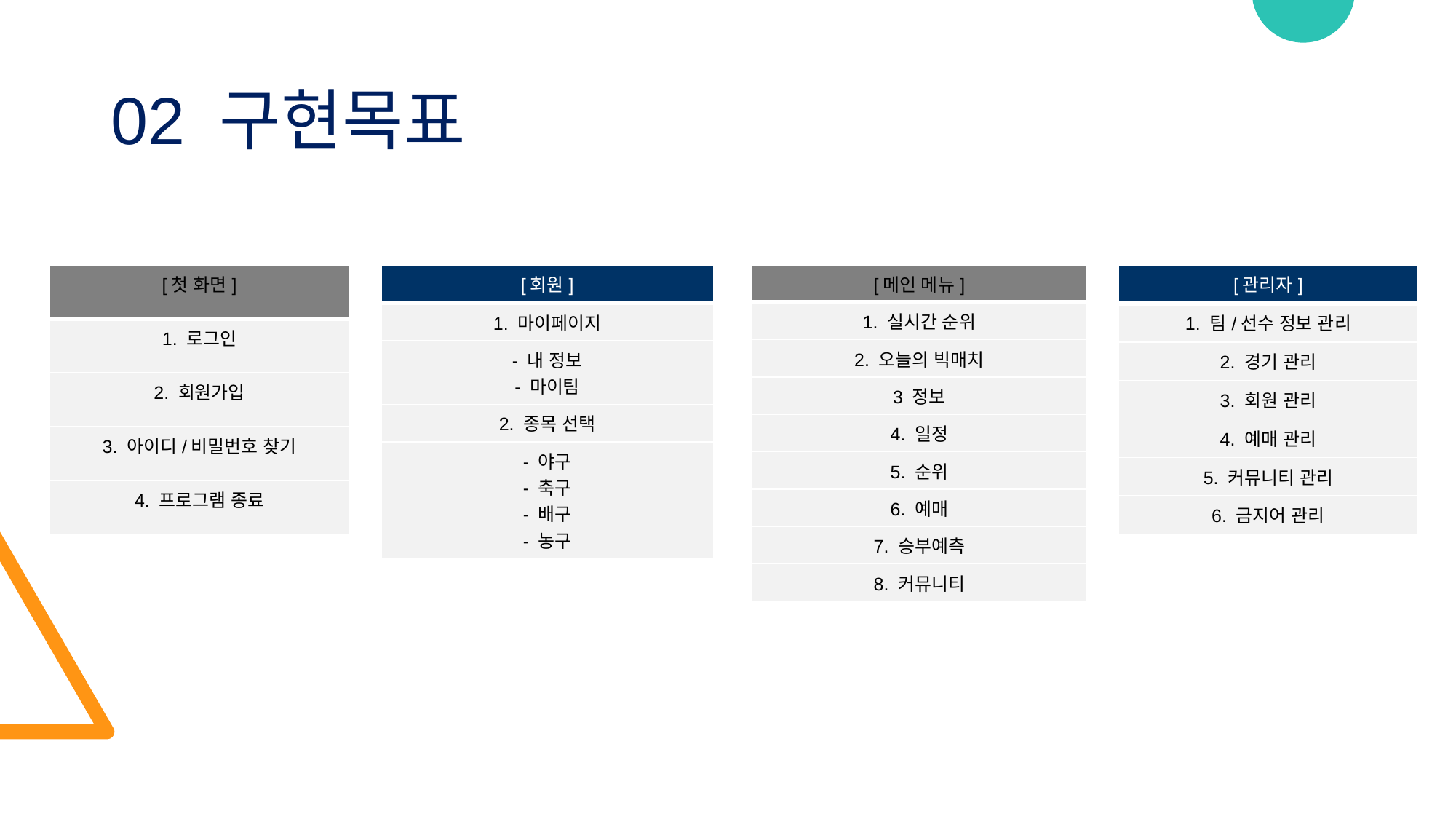

# 02 구현목표
| [회원] |
| --- |
| 1. 마이페이지 |
| - 내 정보 - 마이팀 |
| 2. 종목 선택 |
| - 야구 - 축구 - 배구 - 농구 |
| [메인 메뉴] |
| --- |
| 1. 실시간 순위 |
| 2. 오늘의 빅매치 |
| 3 정보 |
| 4. 일정 |
| 5. 순위 |
| 6. 예매 |
| 7. 승부예측 |
| 8. 커뮤니티 |
| [관리자] |
| --- |
| 1. 팀/선수 정보 관리 |
| 2. 경기 관리 |
| 3. 회원 관리 |
| 4. 예매 관리 |
| 5. 커뮤니티 관리 |
| 6. 금지어 관리 |
| [첫 화면] |
| --- |
| 1. 로그인 |
| 2. 회원가입 |
| 3. 아이디/비밀번호 찾기 |
| 4. 프로그램 종료 |